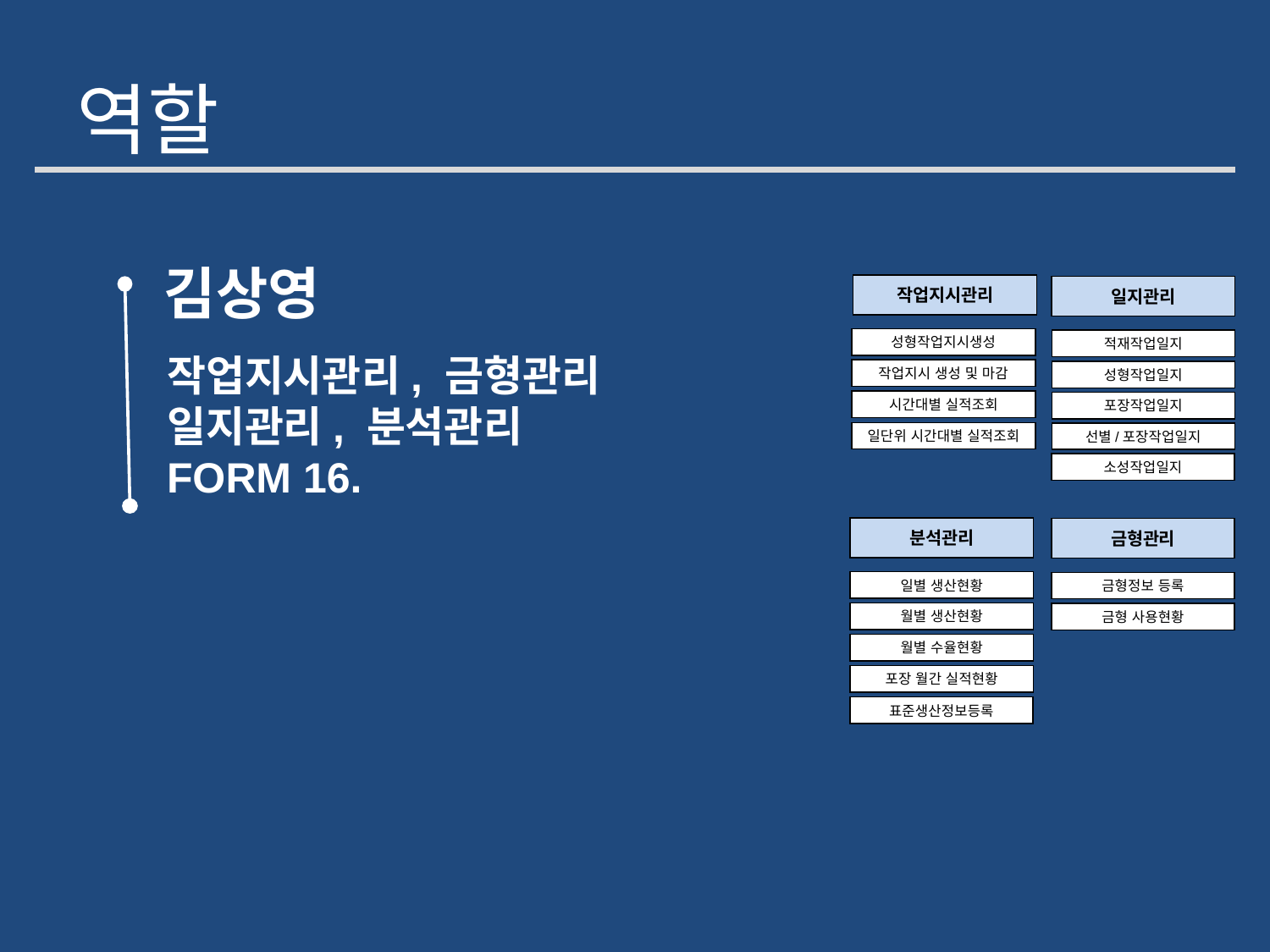

# 역할
김상영
작업지시관리

일지관리
성형작업지시생성
적재작업일지
작업지시관리, 금형관리
일지관리, 분석관리
FORM 16.
작업지시 생성 및 마감
성형작업일지
시간대별 실적조회
포장작업일지
일단위 시간대별 실적조회
선별/포장작업일지
소성작업일지

분석관리
금형관리
일별 생산현황
금형정보 등록
월별 생산현황
금형 사용현황
월별 수율현황
포장 월간 실적현황
표준생산정보등록